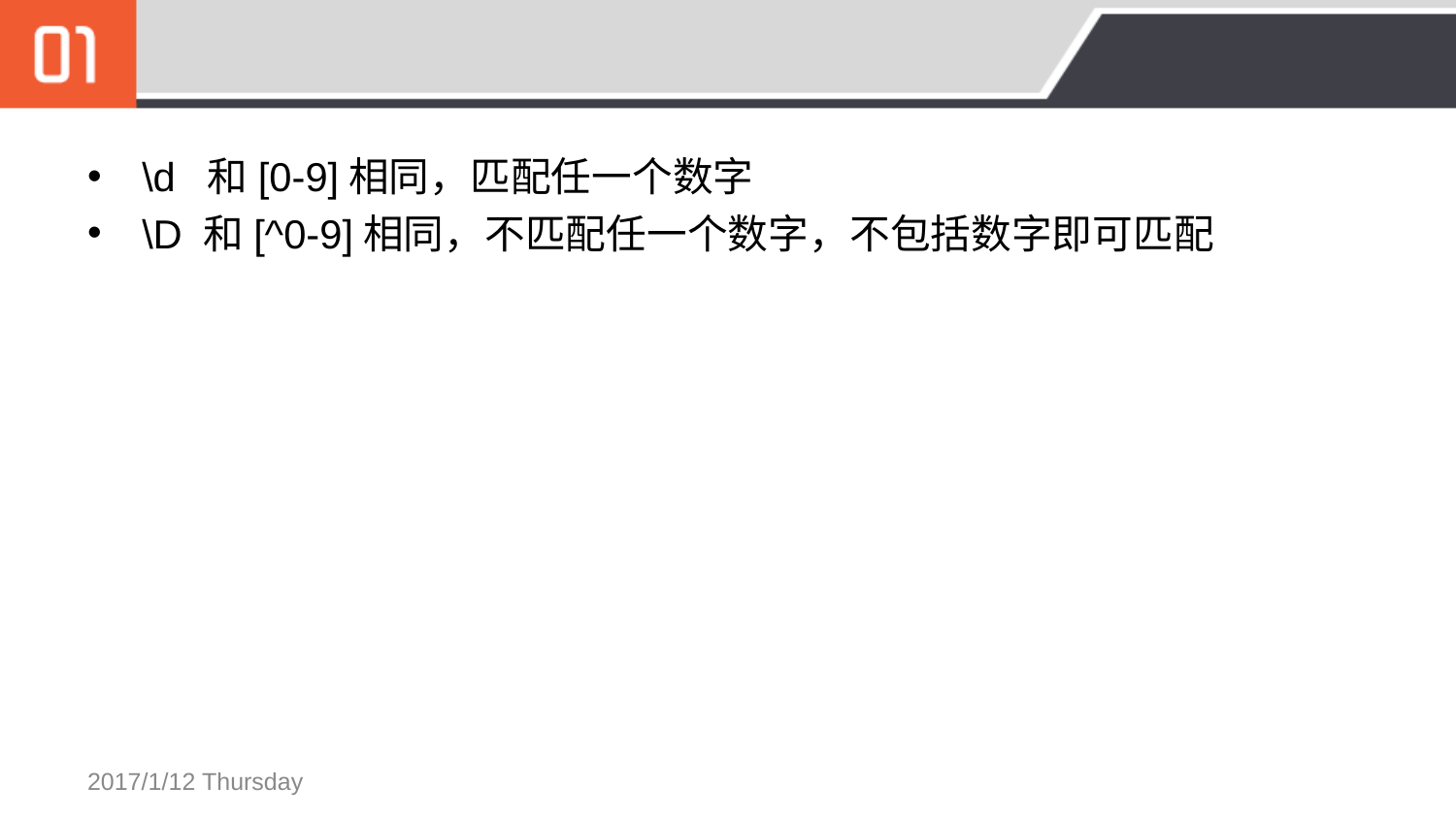

#
\d  和[0-9]相同，匹配任一个数字
\D 和[^0-9]相同，不匹配任一个数字，不包括数字即可匹配
2017/1/12 Thursday